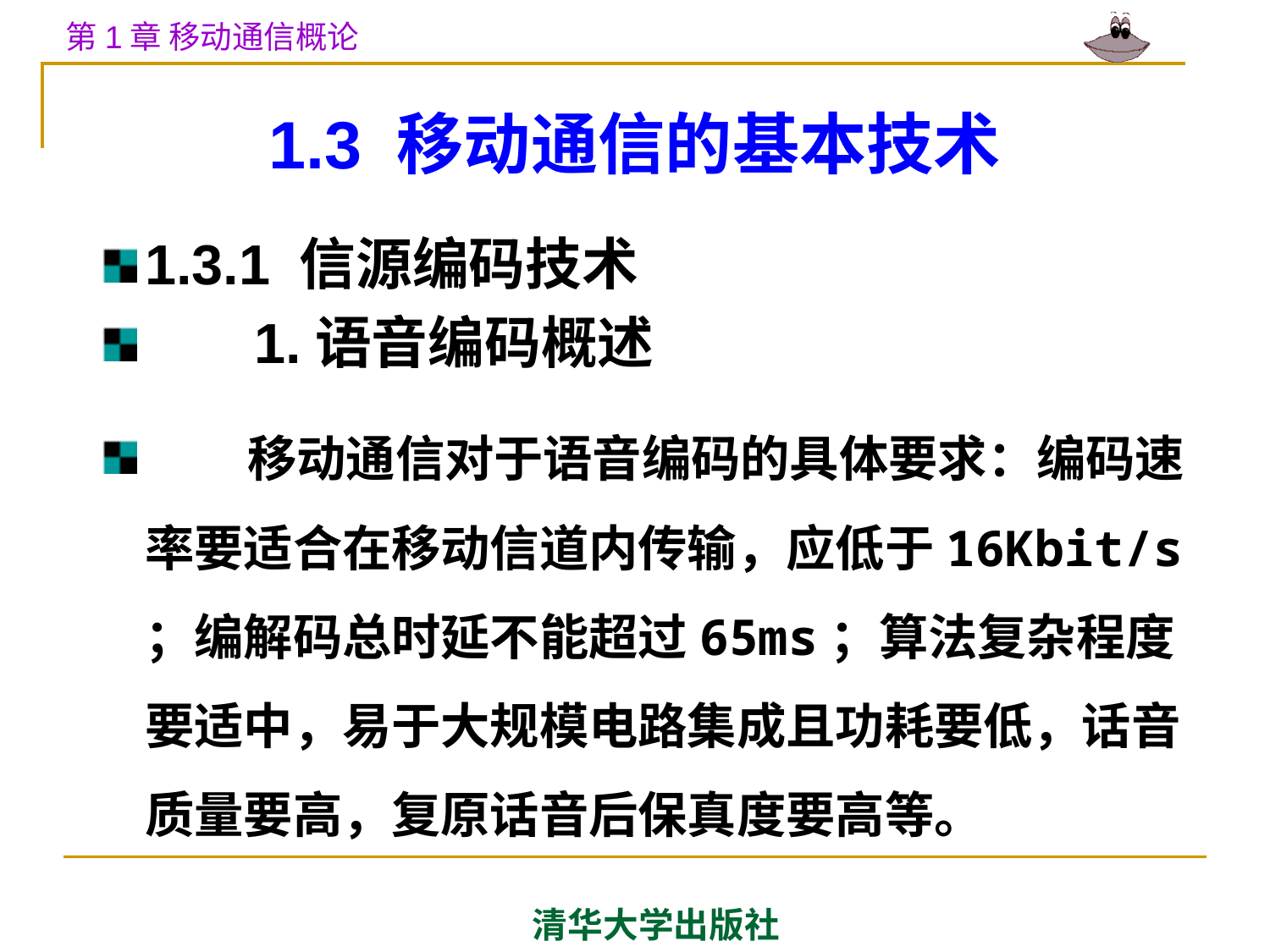

# 1.3 移动通信的基本技术
1.3.1 信源编码技术
       1.语音编码概述
       移动通信对于语音编码的具体要求：编码速率要适合在移动信道内传输，应低于16Kbit/s；编解码总时延不能超过65ms；算法复杂程度要适中，易于大规模电路集成且功耗要低，话音质量要高，复原话音后保真度要高等。